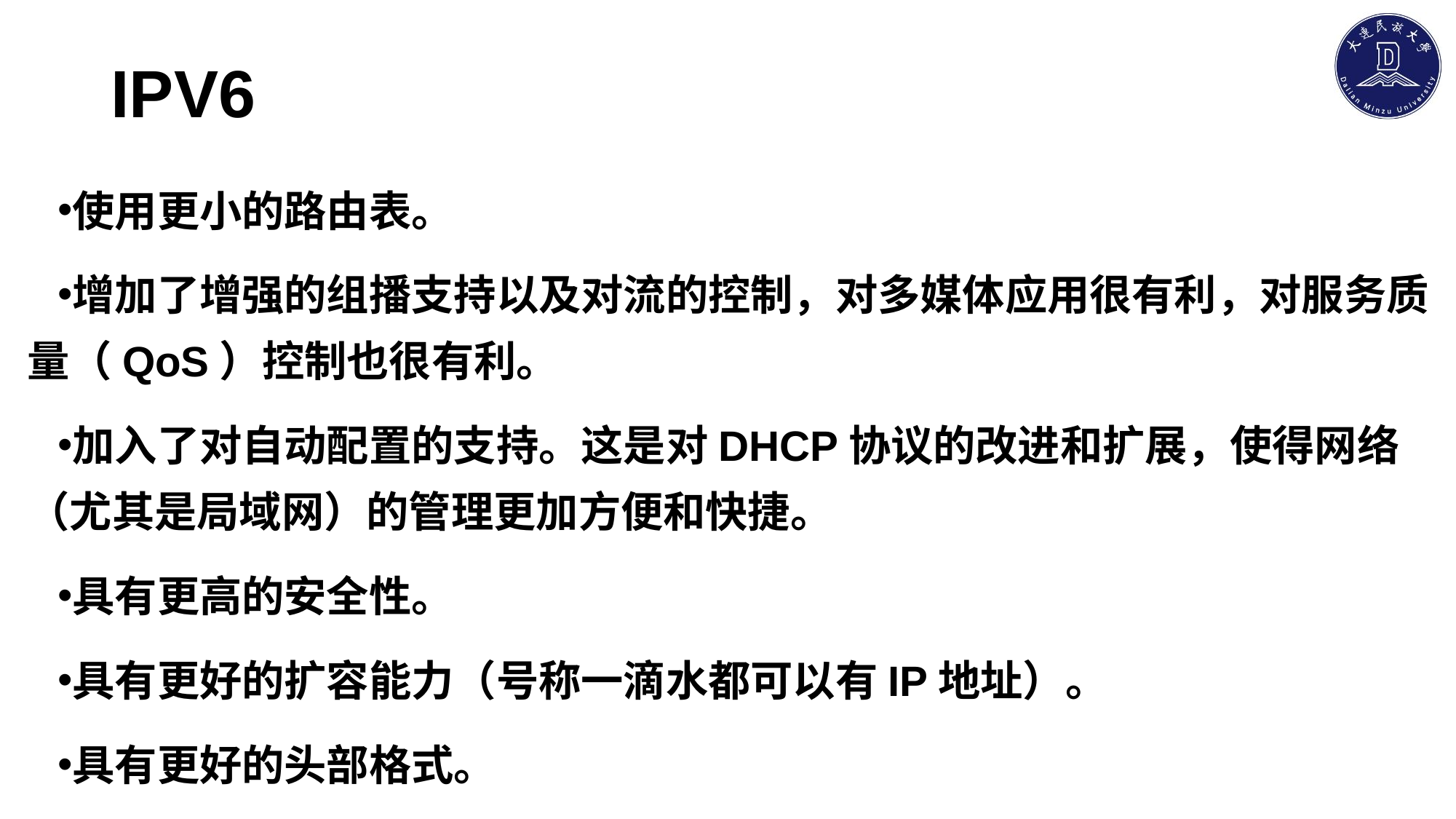

# IPV6
使用更小的路由表。
增加了增强的组播支持以及对流的控制，对多媒体应用很有利，对服务质量（QoS）控制也很有利。
加入了对自动配置的支持。这是对DHCP协议的改进和扩展，使得网络（尤其是局域网）的管理更加方便和快捷。
具有更高的安全性。
具有更好的扩容能力（号称一滴水都可以有IP地址）。
具有更好的头部格式。